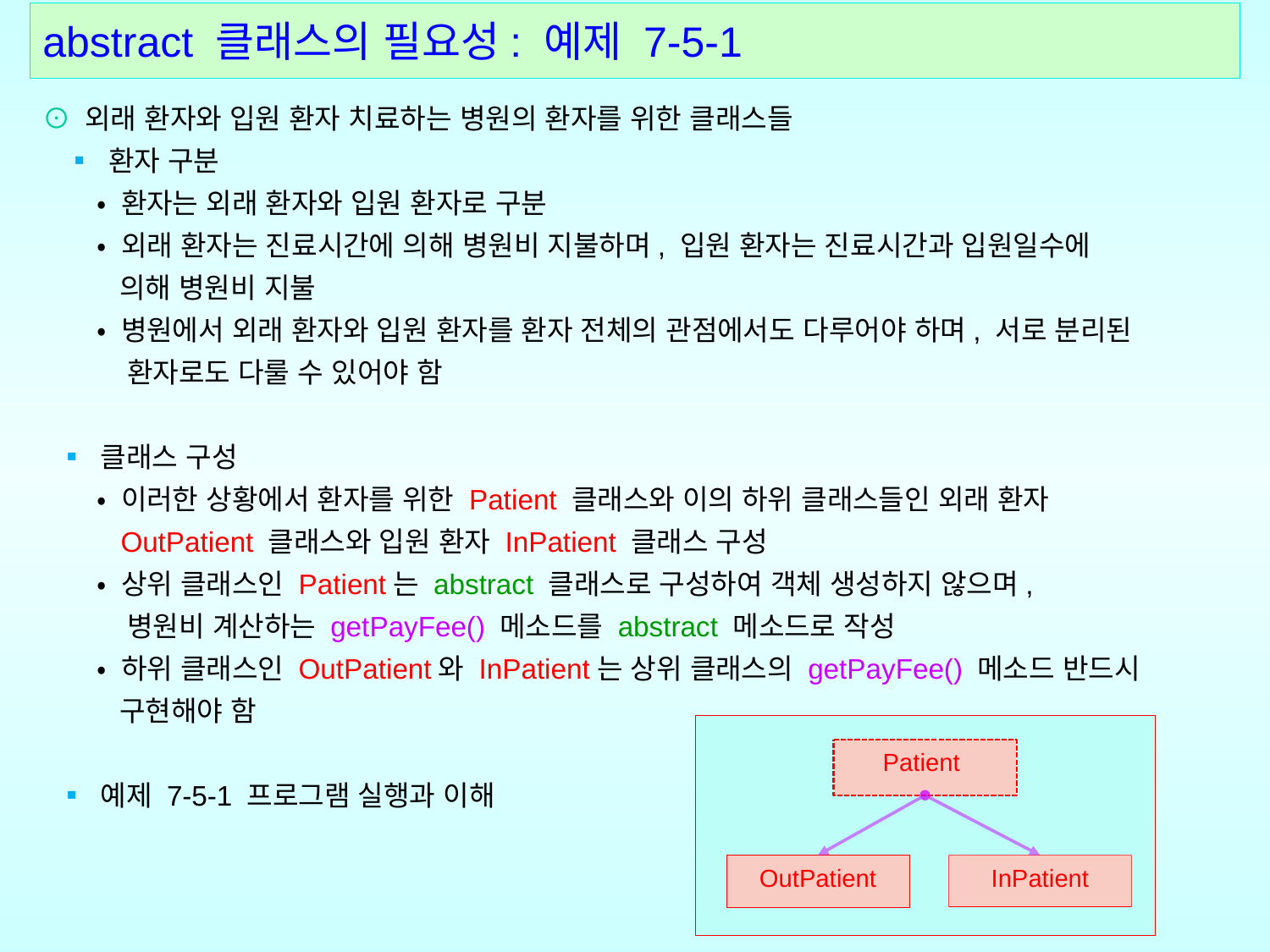

# abstract 클래스의 필요성: 예제 7-5-1
⊙ 외래 환자와 입원 환자 치료하는 병원의 환자를 위한 클래스들
   ▪ 환자 구분
       • 환자는 외래 환자와 입원 환자로 구분
       • 외래 환자는 진료시간에 의해 병원비 지불하며, 입원 환자는 진료시간과 입원일수에
         의해 병원비 지불
       • 병원에서 외래 환자와 입원 환자를 환자 전체의 관점에서도 다루어야 하며, 서로 분리된
          환자로도 다룰 수 있어야 함

  ▪ 클래스 구성
       • 이러한 상황에서 환자를 위한 Patient 클래스와 이의 하위 클래스들인 외래 환자
          OutPatient 클래스와 입원 환자 InPatient 클래스 구성
       • 상위 클래스인 Patient는 abstract 클래스로 구성하여 객체 생성하지 않으며,
          병원비 계산하는 getPayFee() 메소드를 abstract 메소드로 작성
       • 하위 클래스인 OutPatient와 InPatient는 상위 클래스의 getPayFee() 메소드 반드시
         구현해야 함

  ▪ 예제 7-5-1 프로그램 실행과 이해

Patient
OutPatient
InPatient